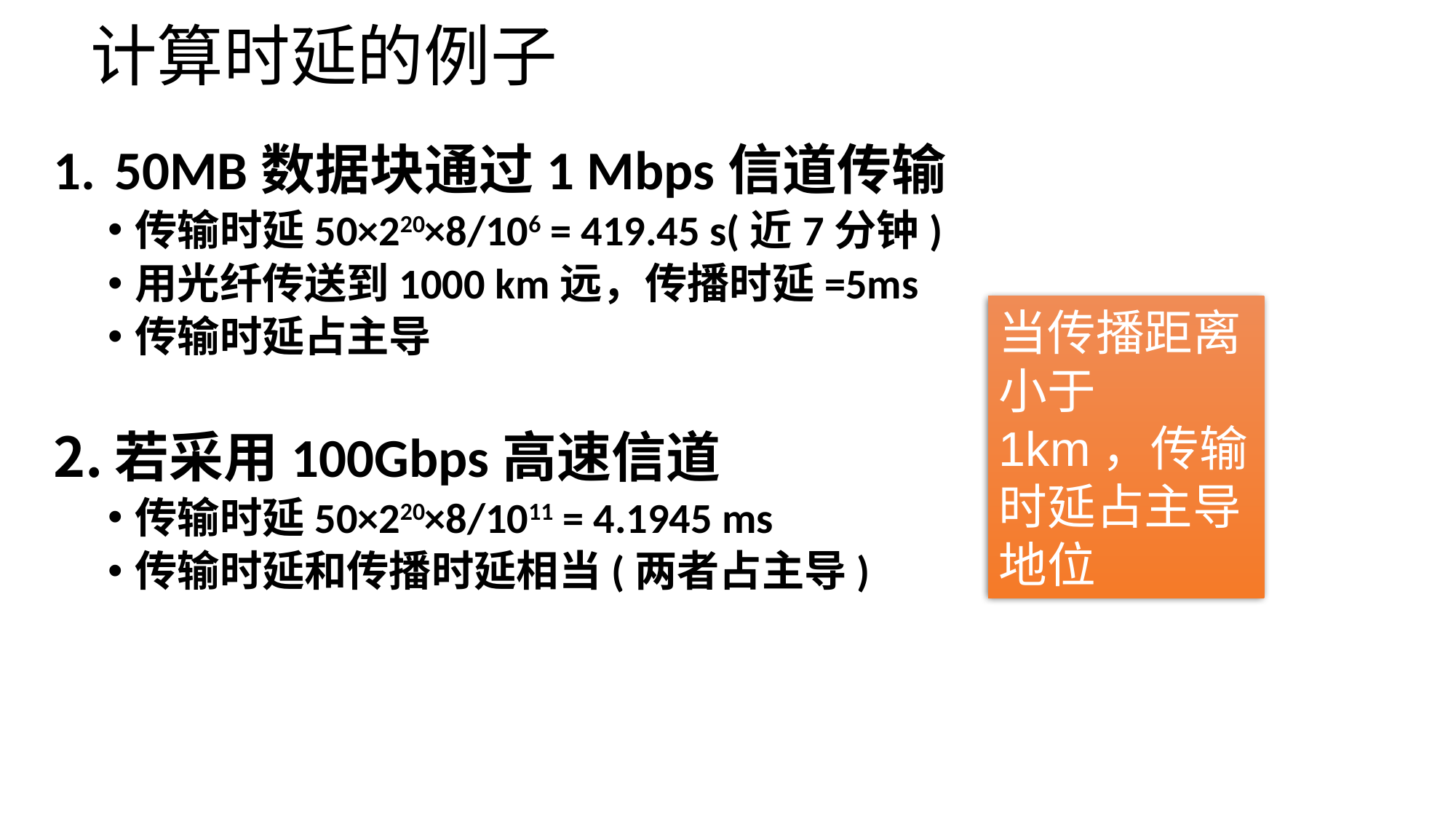

计算时延的例子
50MB数据块通过1 Mbps信道传输
传输时延50×220×8/106 = 419.45 s(近7分钟)
用光纤传送到1000 km远，传播时延=5ms
传输时延占主导

若采用100Gbps高速信道
传输时延50×220×8/1011 = 4.1945 ms
传输时延和传播时延相当(两者占主导)
当传播距离小于1km，传输时延占主导地位